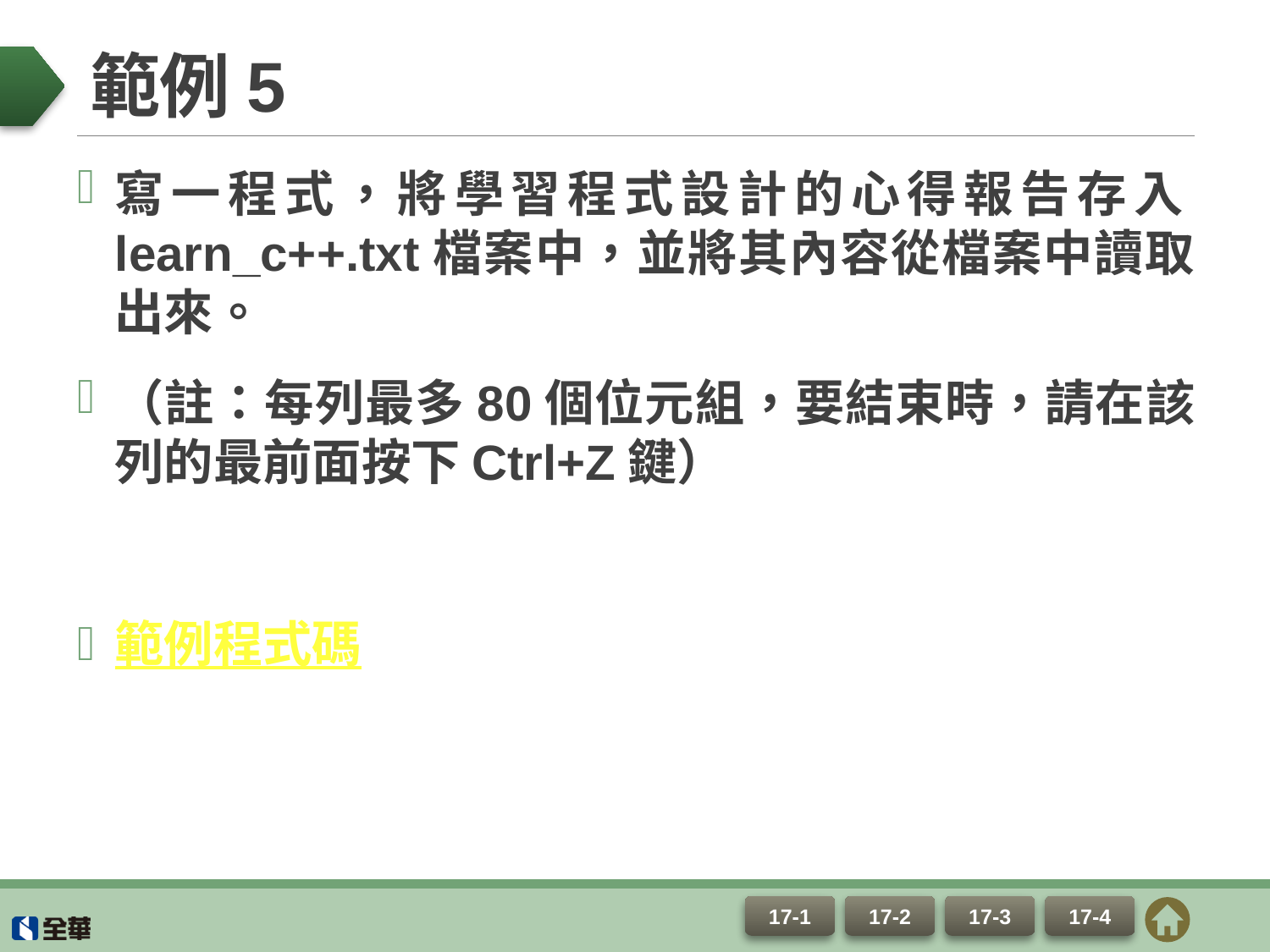

# 範例5
寫一程式，將學習程式設計的心得報告存入learn_c++.txt檔案中，並將其內容從檔案中讀取出來。
（註：每列最多80個位元組，要結束時，請在該列的最前面按下Ctrl+Z鍵）

範例程式碼